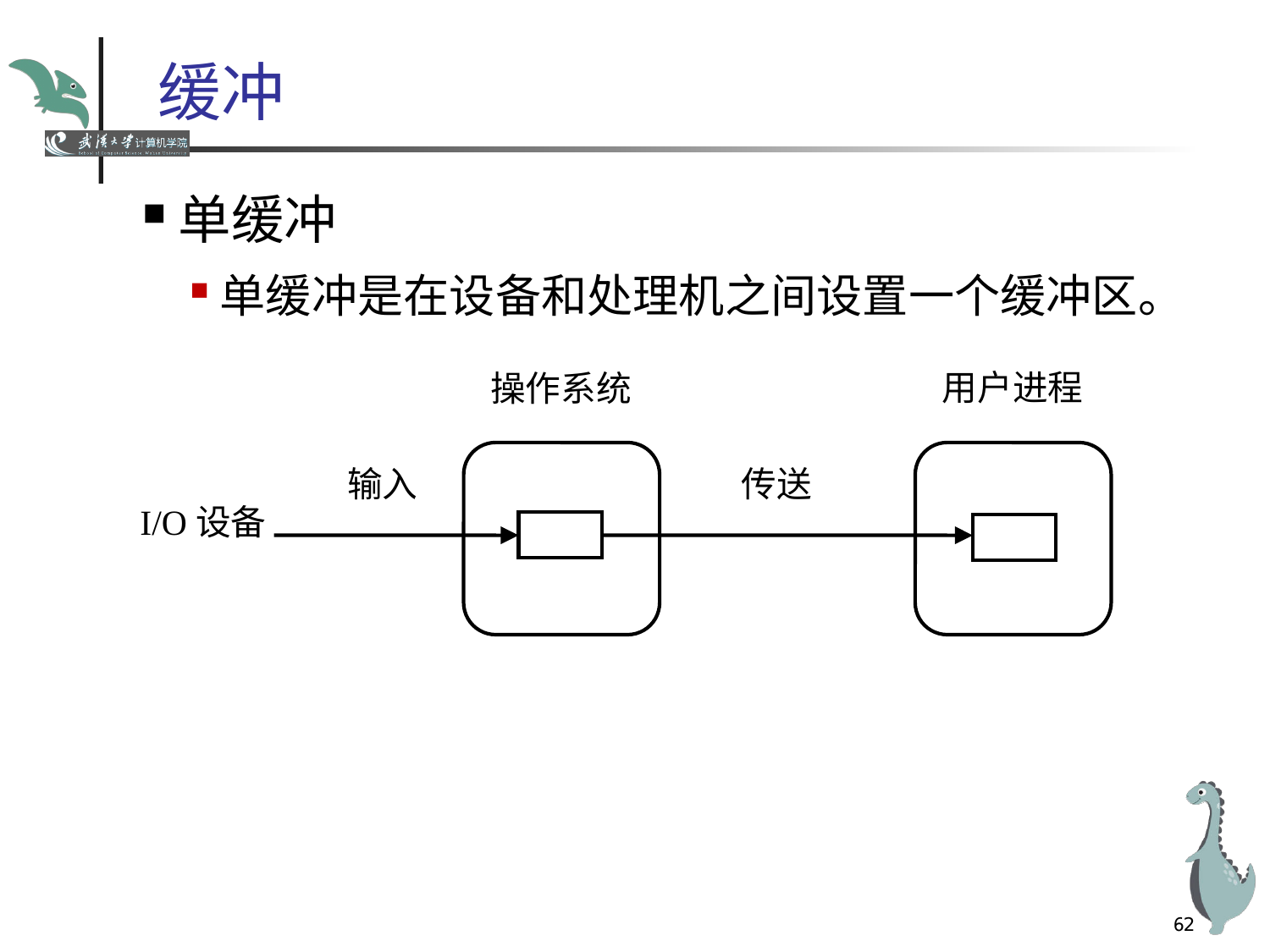

# 缓冲
单缓冲
单缓冲是在设备和处理机之间设置一个缓冲区。
操作系统
用户进程

输入
传送
I/O设备

62